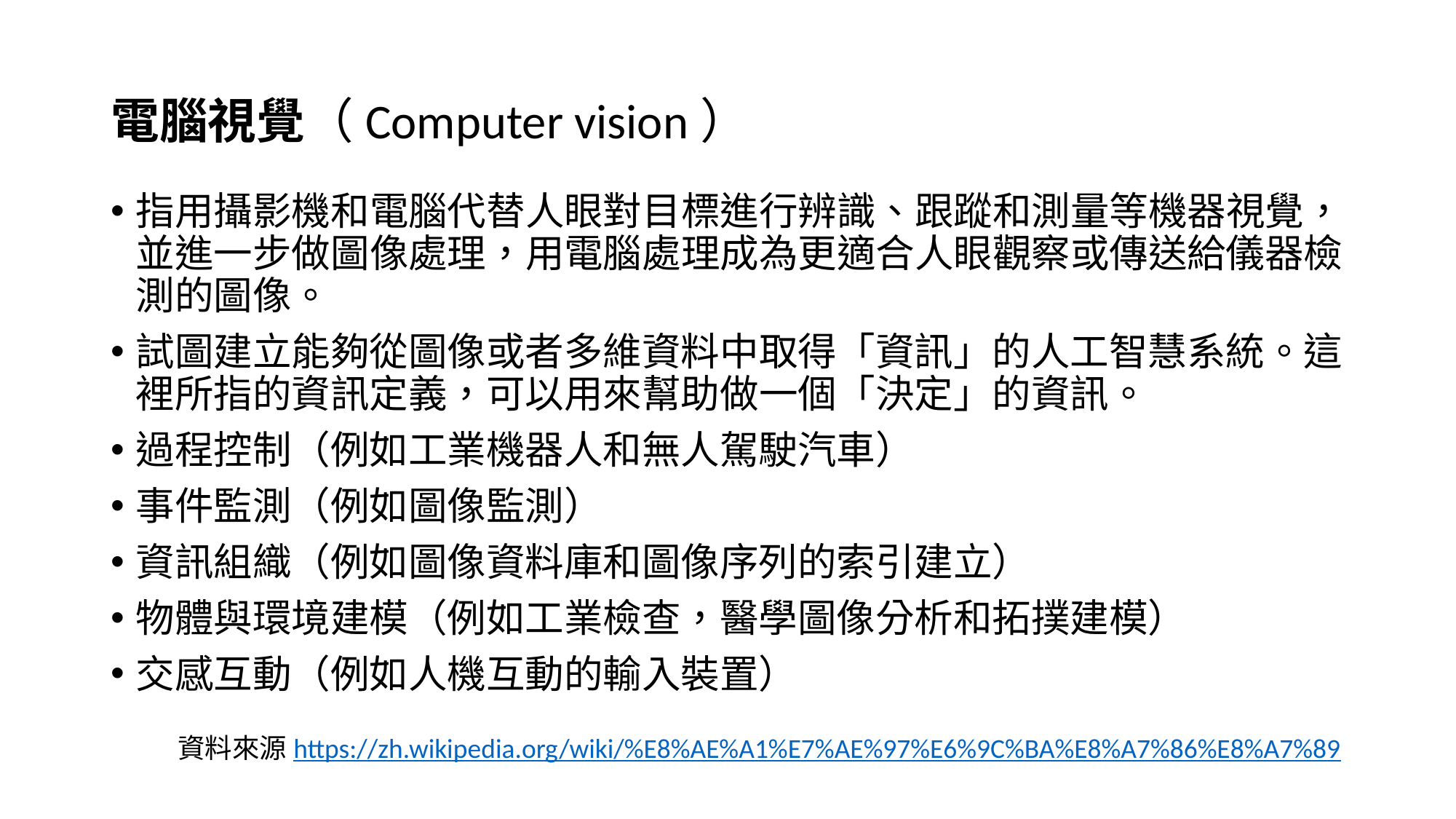

# 電腦視覺（Computer vision）
指用攝影機和電腦代替人眼對目標進行辨識、跟蹤和測量等機器視覺，並進一步做圖像處理，用電腦處理成為更適合人眼觀察或傳送給儀器檢測的圖像。
試圖建立能夠從圖像或者多維資料中取得「資訊」的人工智慧系統。這裡所指的資訊定義，可以用來幫助做一個「決定」的資訊。
過程控制（例如工業機器人和無人駕駛汽車）
事件監測（例如圖像監測）
資訊組織（例如圖像資料庫和圖像序列的索引建立）
物體與環境建模（例如工業檢查，醫學圖像分析和拓撲建模）
交感互動（例如人機互動的輸入裝置）

資料來源https://zh.wikipedia.org/wiki/%E8%AE%A1%E7%AE%97%E6%9C%BA%E8%A7%86%E8%A7%89